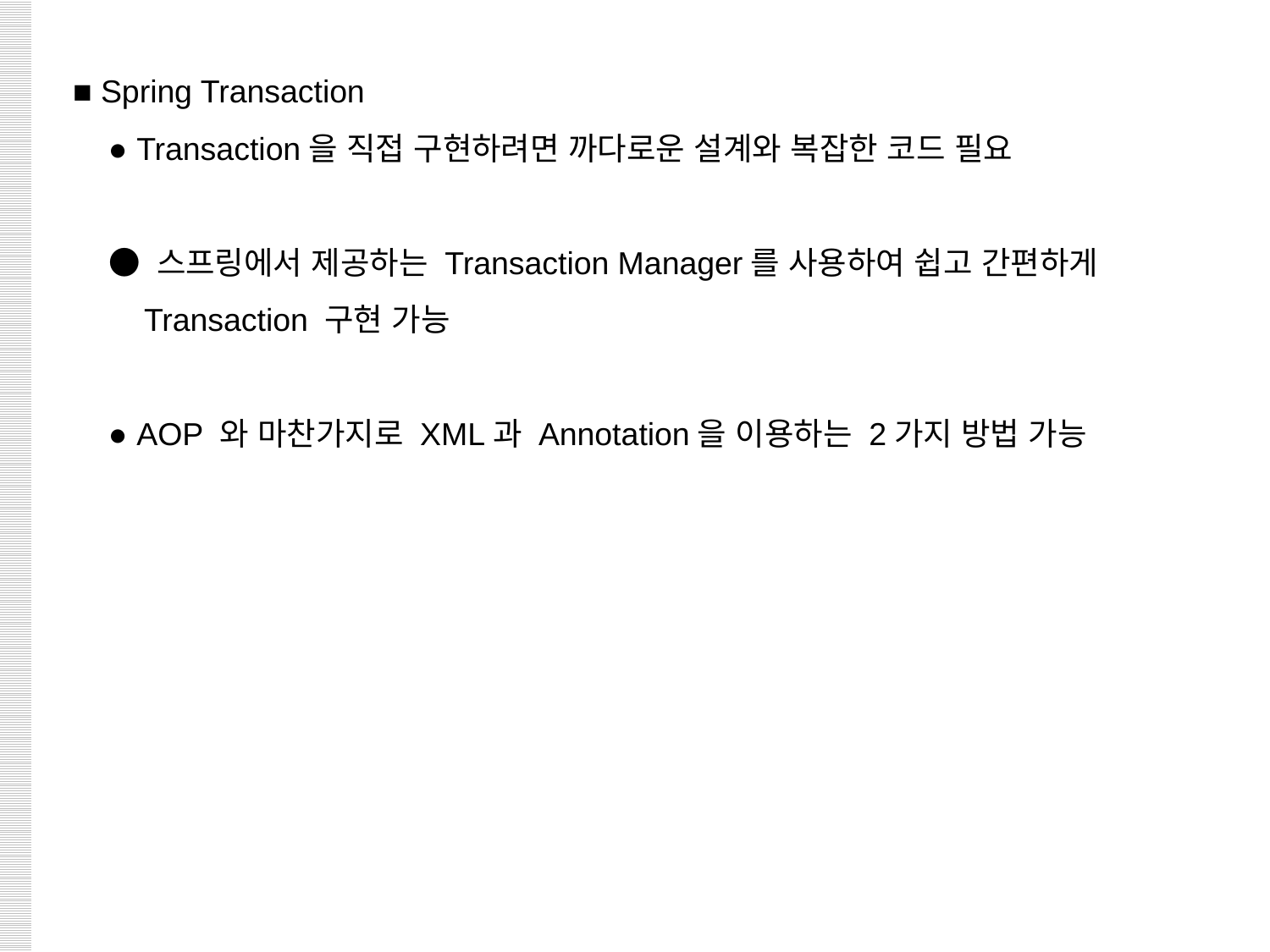

■ Spring Transaction
    ● Transaction을 직접 구현하려면 까다로운 설계와 복잡한 코드 필요

    ● 스프링에서 제공하는 Transaction Manager를 사용하여 쉽고 간편하게
        Transaction 구현 가능

    ● AOP 와 마찬가지로 XML과 Annotation을 이용하는 2가지 방법 가능